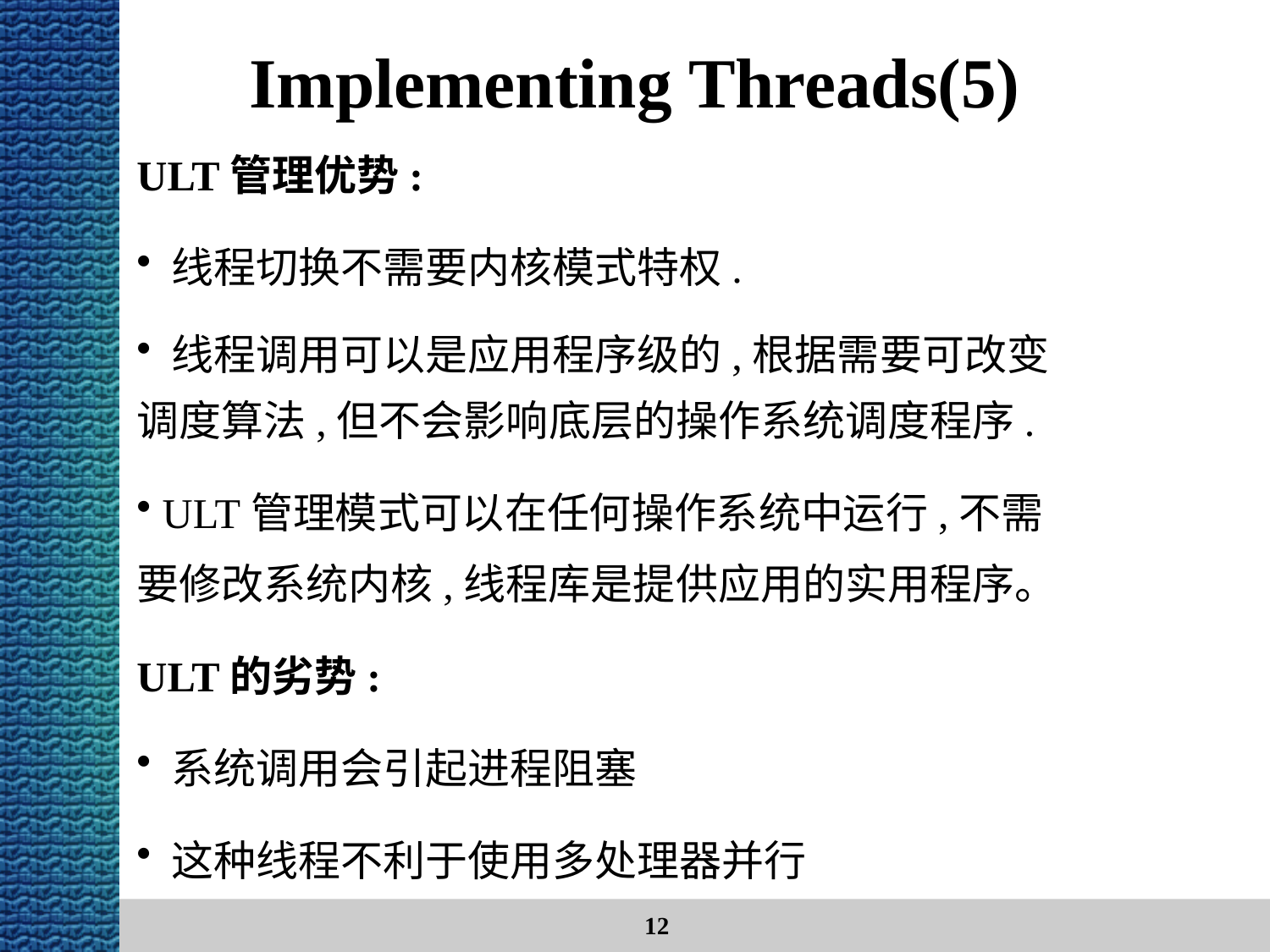

# Implementing Threads(5)
ULT管理优势:
 线程切换不需要内核模式特权.
 线程调用可以是应用程序级的,根据需要可改变调度算法,但不会影响底层的操作系统调度程序.
 ULT管理模式可以在任何操作系统中运行,不需要修改系统内核,线程库是提供应用的实用程序。
ULT的劣势:
 系统调用会引起进程阻塞
 这种线程不利于使用多处理器并行
12